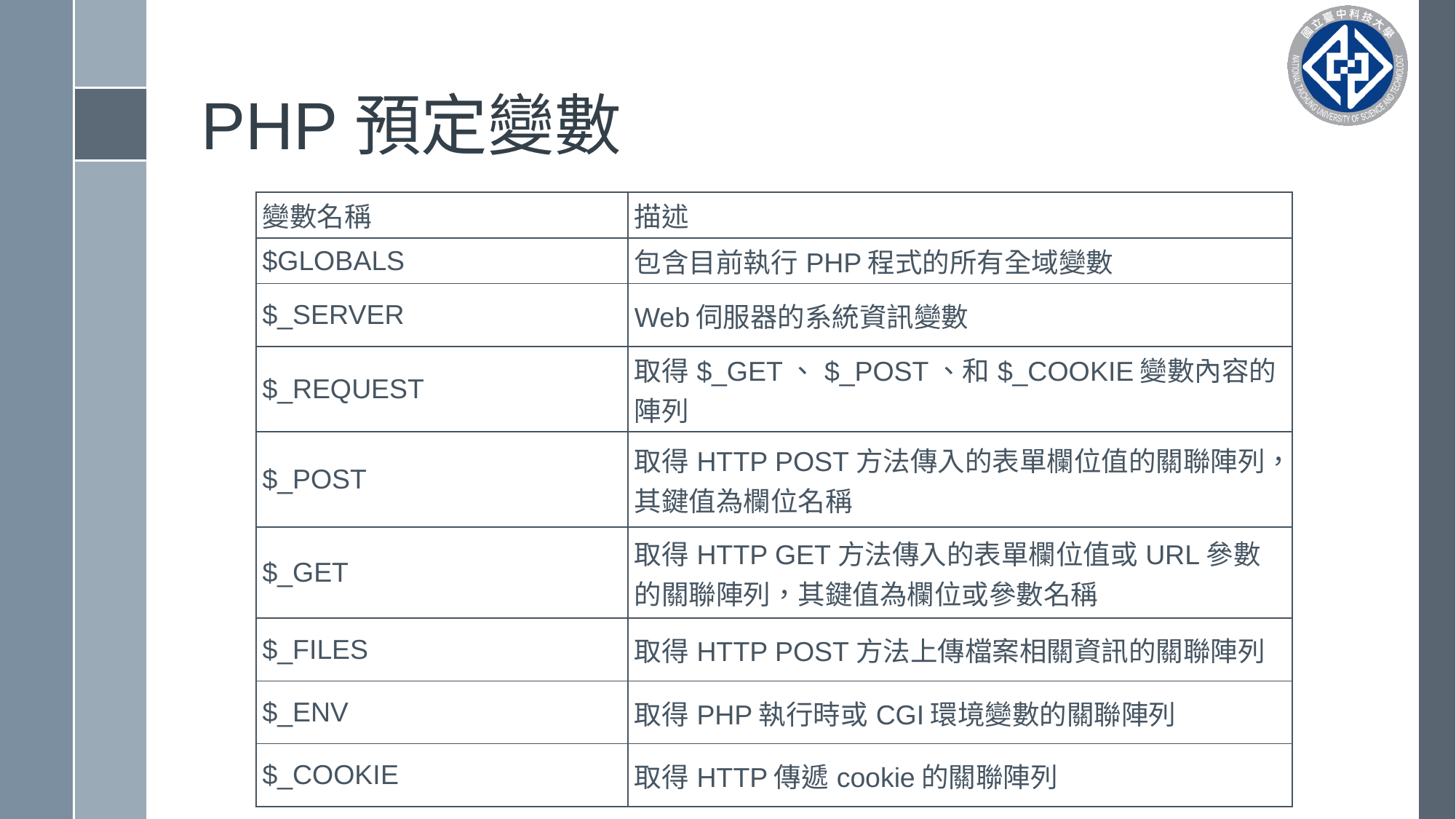

# PHP預定變數

| 變數名稱 | 描述 |
| --- | --- |
| $GLOBALS | 包含目前執行PHP程式的所有全域變數 |
| $\_SERVER | Web伺服器的系統資訊變數 |
| $\_REQUEST | 取得$\_GET、$\_POST、和$\_COOKIE變數內容的陣列 |
| $\_POST | 取得HTTP POST方法傳入的表單欄位值的關聯陣列，其鍵值為欄位名稱 |
| $\_GET | 取得HTTP GET方法傳入的表單欄位值或URL參數的關聯陣列，其鍵值為欄位或參數名稱 |
| $\_FILES | 取得HTTP POST方法上傳檔案相關資訊的關聯陣列 |
| $\_ENV | 取得PHP執行時或CGI環境變數的關聯陣列 |
| $\_COOKIE | 取得HTTP傳遞cookie的關聯陣列 |